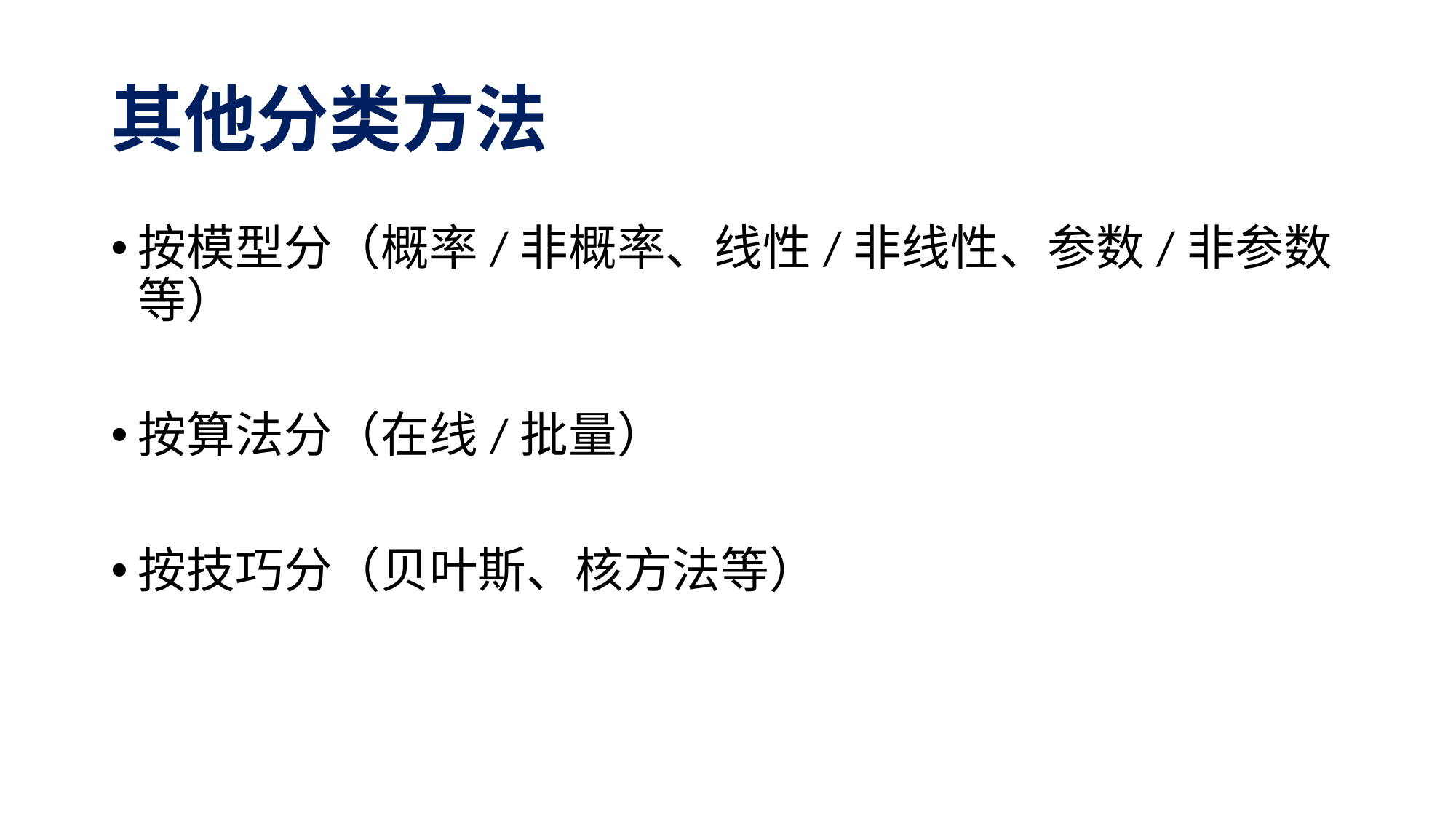

# 其他分类方法
按模型分（概率/非概率、线性/非线性、参数/非参数等）

按算法分（在线/批量）

按技巧分（贝叶斯、核方法等）